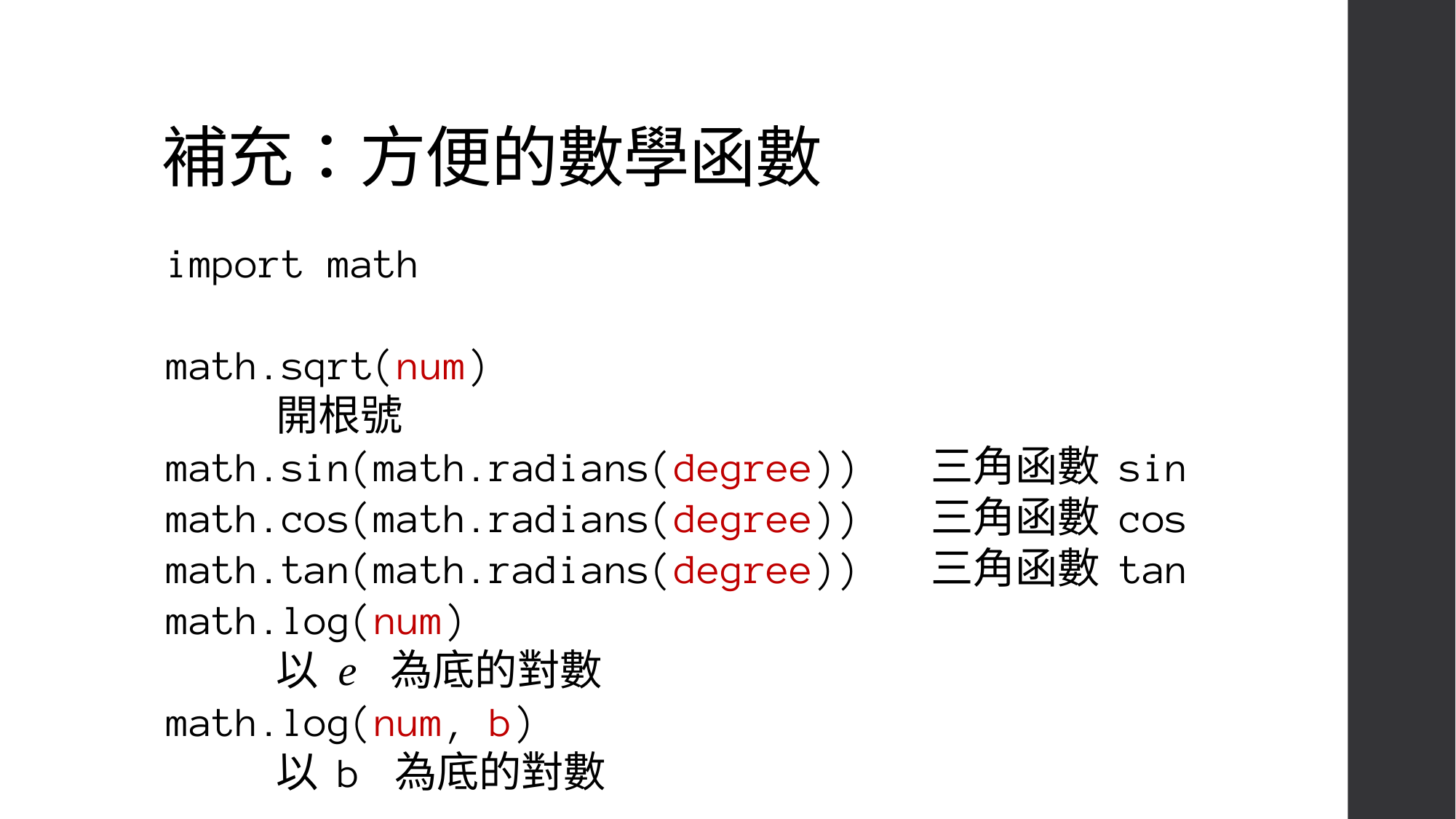

# 補充：方便的數學函數
import math

math.sqrt(num) 								開根號
math.sin(math.radians(degree)) 	三角函數 sin
math.cos(math.radians(degree)) 	三角函數 cos
math.tan(math.radians(degree)) 	三角函數 tan
math.log(num)									以 e 為底的對數
math.log(num, b)								以 b 為底的對數